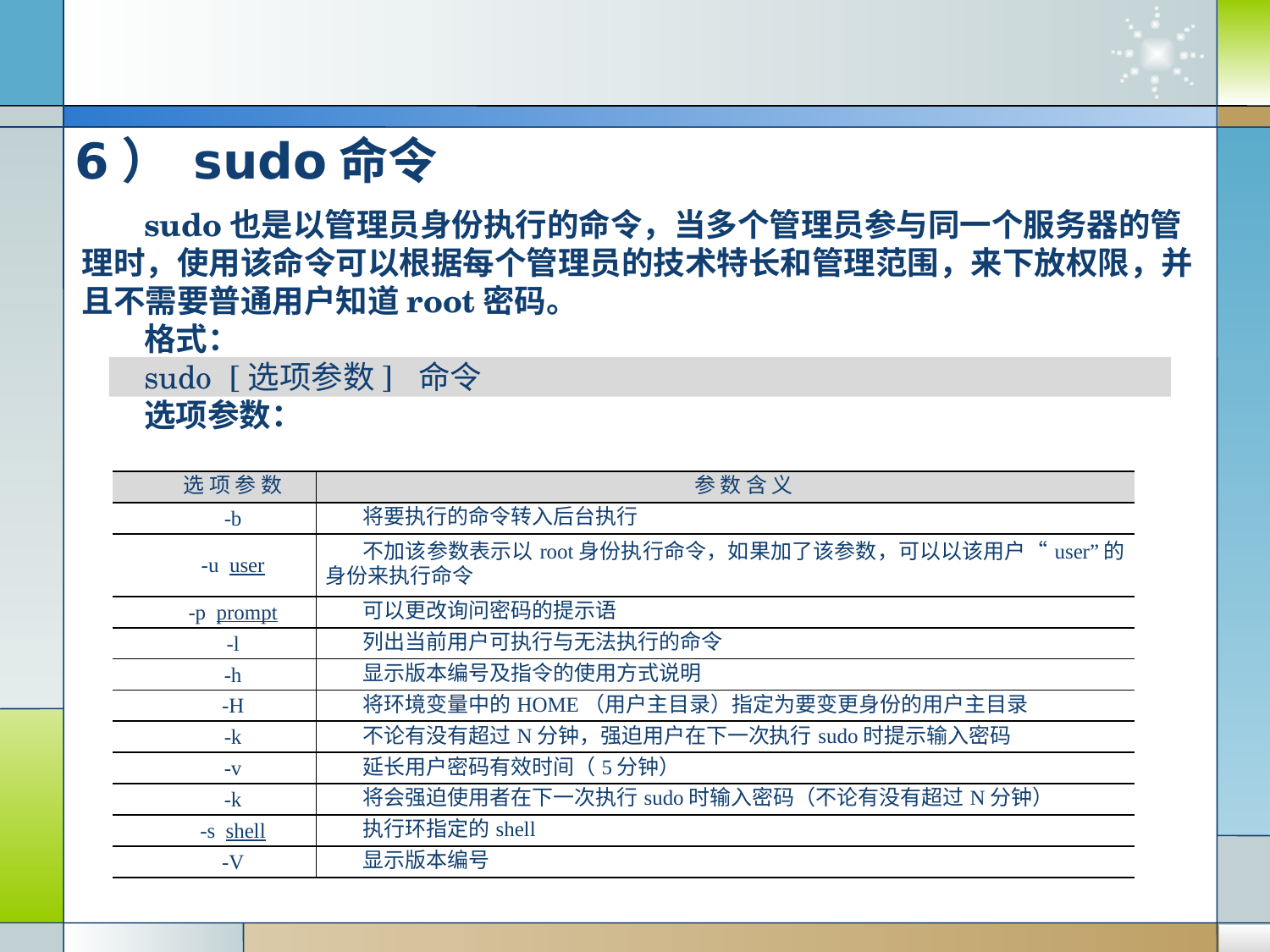

# 6） sudo命令
sudo也是以管理员身份执行的命令，当多个管理员参与同一个服务器的管理时，使用该命令可以根据每个管理员的技术特长和管理范围，来下放权限，并且不需要普通用户知道root密码。
格式：
sudo  [选项参数]  命令
选项参数：

| 选 项 参 数 | 参 数 含 义 |
| --- | --- |
| -b | 将要执行的命令转入后台执行 |
| -u user | 不加该参数表示以root身份执行命令，如果加了该参数，可以以该用户“user”的身份来执行命令 |
| -p prompt | 可以更改询问密码的提示语 |
| -l | 列出当前用户可执行与无法执行的命令 |
| -h | 显示版本编号及指令的使用方式说明 |
| -H | 将环境变量中的HOME（用户主目录）指定为要变更身份的用户主目录 |
| -k | 不论有没有超过N分钟，强迫用户在下一次执行sudo时提示输入密码 |
| -v | 延长用户密码有效时间（5分钟） |
| -k | 将会强迫使用者在下一次执行sudo时输入密码（不论有没有超过N分钟） |
| -s shell | 执行环指定的shell |
| -V | 显示版本编号 |